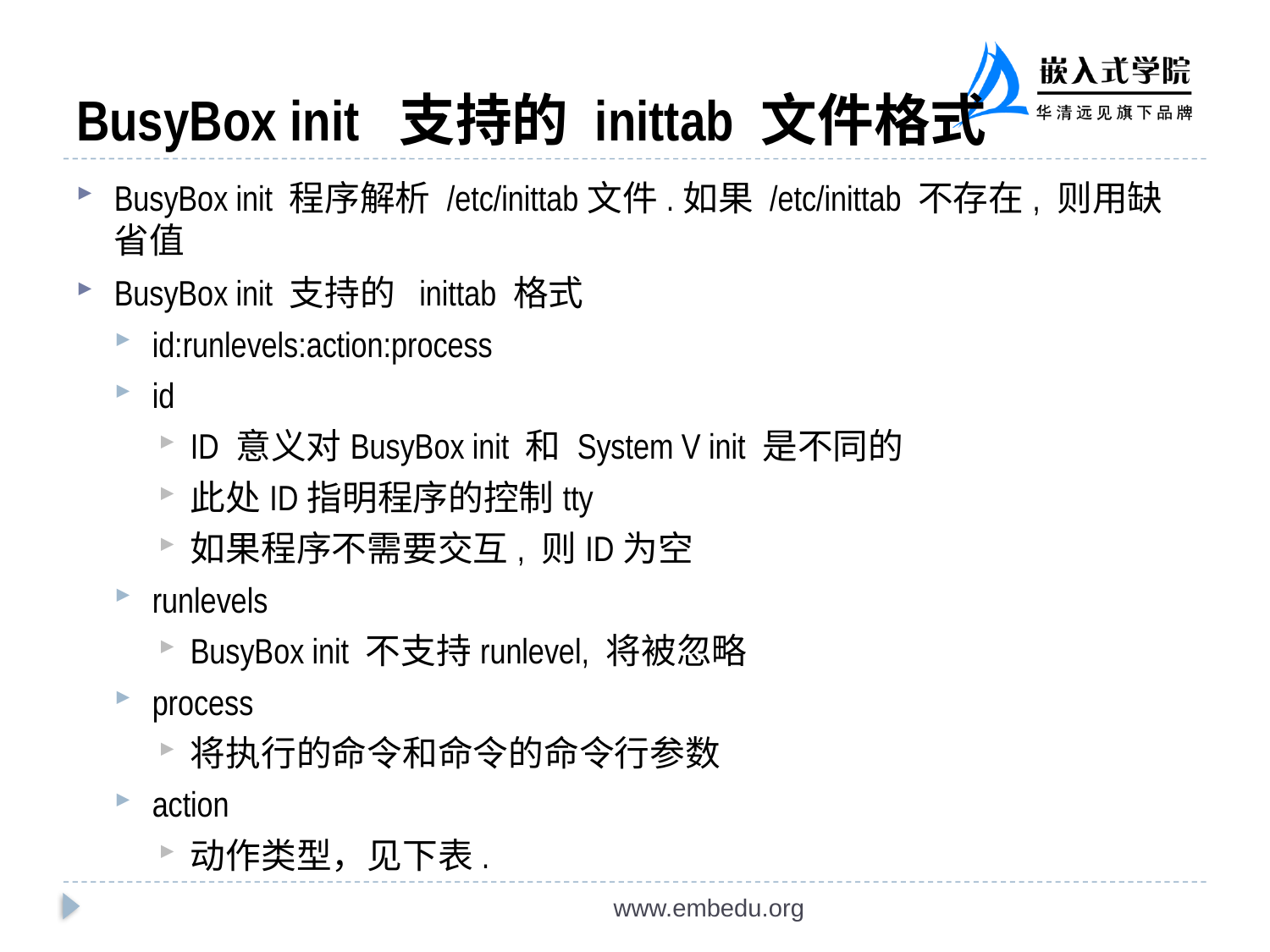

# BusyBox init  支持的 inittab 文件格式
BusyBox init 程序解析 /etc/inittab文件.如果 /etc/inittab 不存在, 则用缺省值
BusyBox init 支持的  inittab 格式
id:runlevels:action:process
id
ID 意义对BusyBox init 和 System V init 是不同的
此处ID指明程序的控制tty
如果程序不需要交互, 则ID为空
runlevels
BusyBox init 不支持runlevel, 将被忽略
process
将执行的命令和命令的命令行参数
action
动作类型，见下表.
www.embedu.org